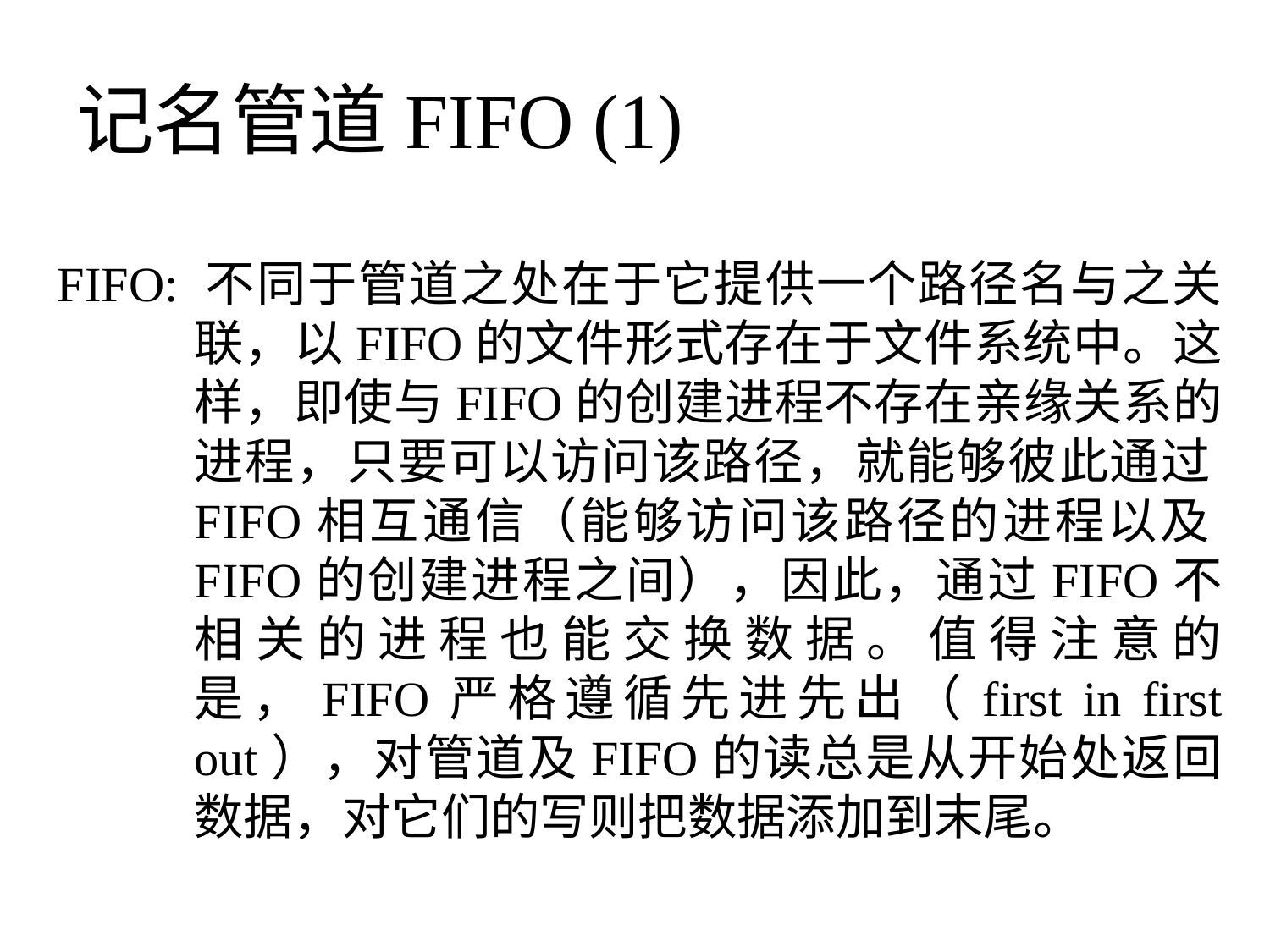

# 记名管道FIFO (1)
FIFO: 不同于管道之处在于它提供一个路径名与之关联，以FIFO的文件形式存在于文件系统中。这样，即使与FIFO的创建进程不存在亲缘关系的进程，只要可以访问该路径，就能够彼此通过FIFO相互通信（能够访问该路径的进程以及FIFO的创建进程之间），因此，通过FIFO不相关的进程也能交换数据。值得注意的是，FIFO严格遵循先进先出（first in first out），对管道及FIFO的读总是从开始处返回数据，对它们的写则把数据添加到末尾。